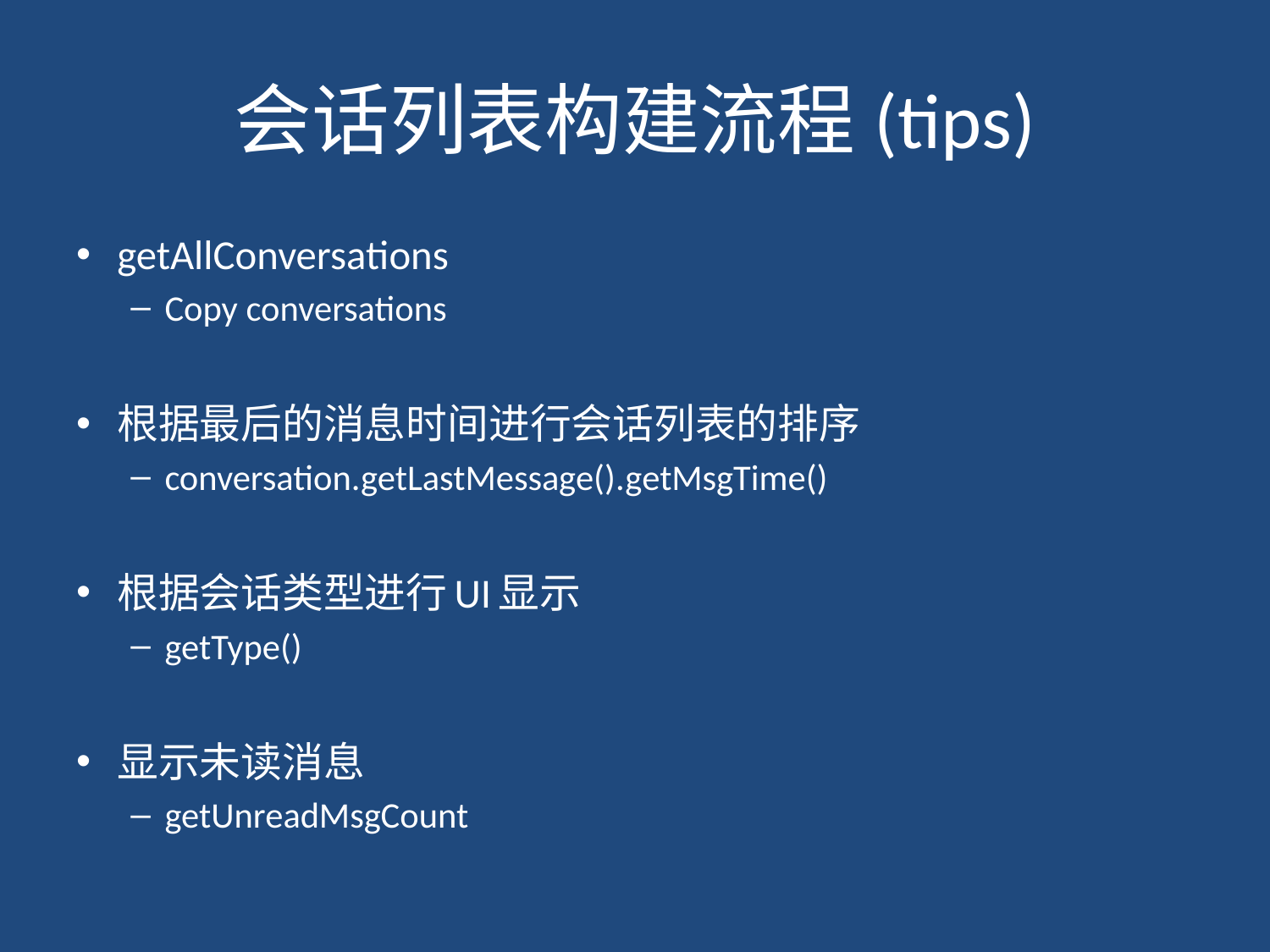

# 会话列表构建流程(tips)
getAllConversations
Copy conversations

根据最后的消息时间进行会话列表的排序
conversation.getLastMessage().getMsgTime()

根据会话类型进行UI显示
getType()

显示未读消息
getUnreadMsgCount